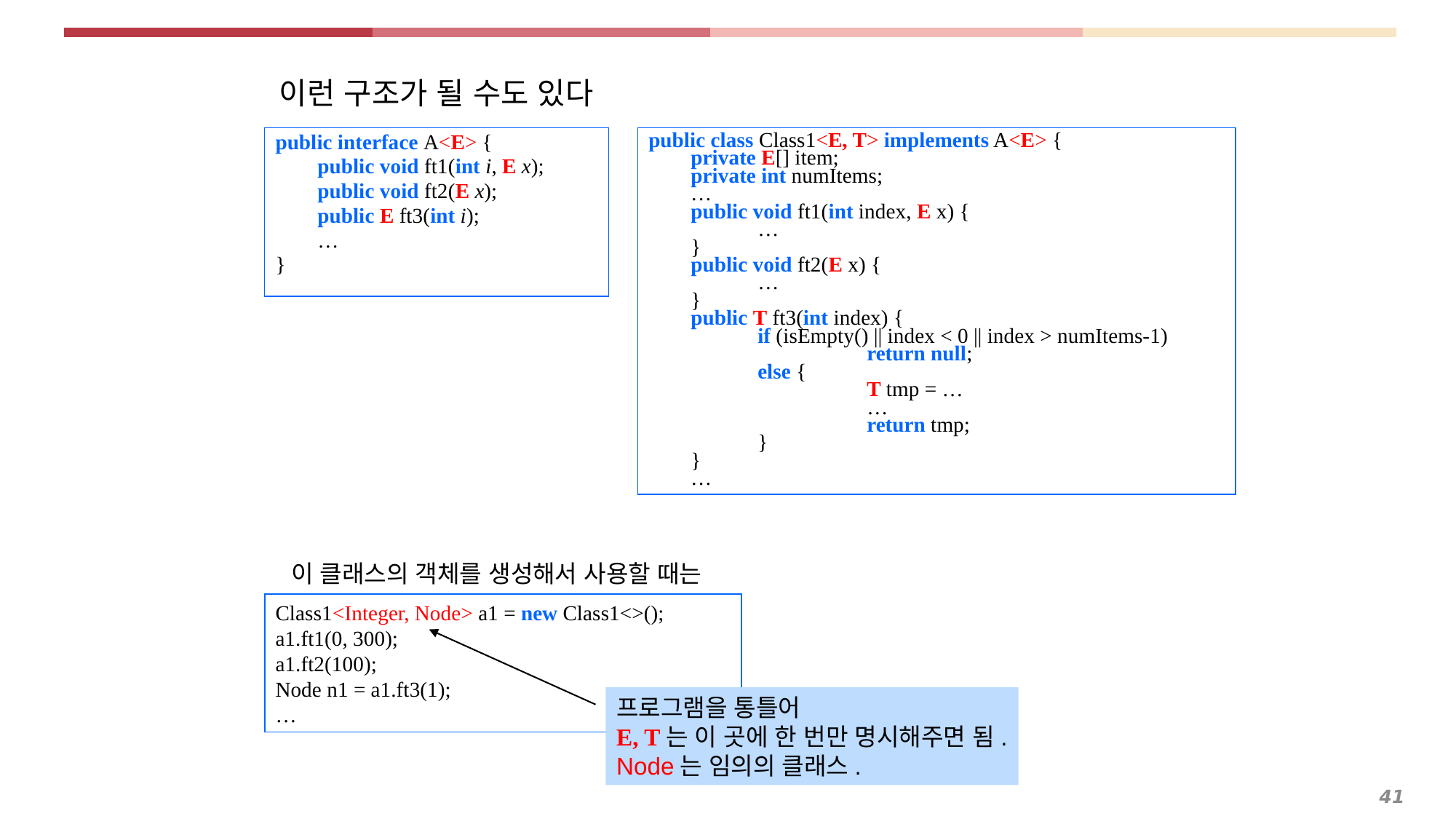

이런 구조가 될 수도 있다
public interface A<E> {
        public void ft1(int i, E x);
        public void ft2(E x);
        public E ft3(int i);
        …
}
public class Class1<E, T> implements A<E> {
        private E[] item;
        private int numItems;
        …
        public void ft1(int index, E x) {
	…
        }
        public void ft2(E x) {
	…
        }
        public T ft3(int index) {
	if (isEmpty() || index < 0 || index > numItems-1)
		return null;
	else {
		T tmp = …
		…
		return tmp;
	}
        }
        …
이 클래스의 객체를 생성해서 사용할 때는
Class1<Integer, Node> a1 = new Class1<>();
a1.ft1(0, 300);
a1.ft2(100);
Node n1 = a1.ft3(1);
…
프로그램을 통틀어
E, T는 이 곳에 한 번만 명시해주면 됨.
Node는 임의의 클래스.